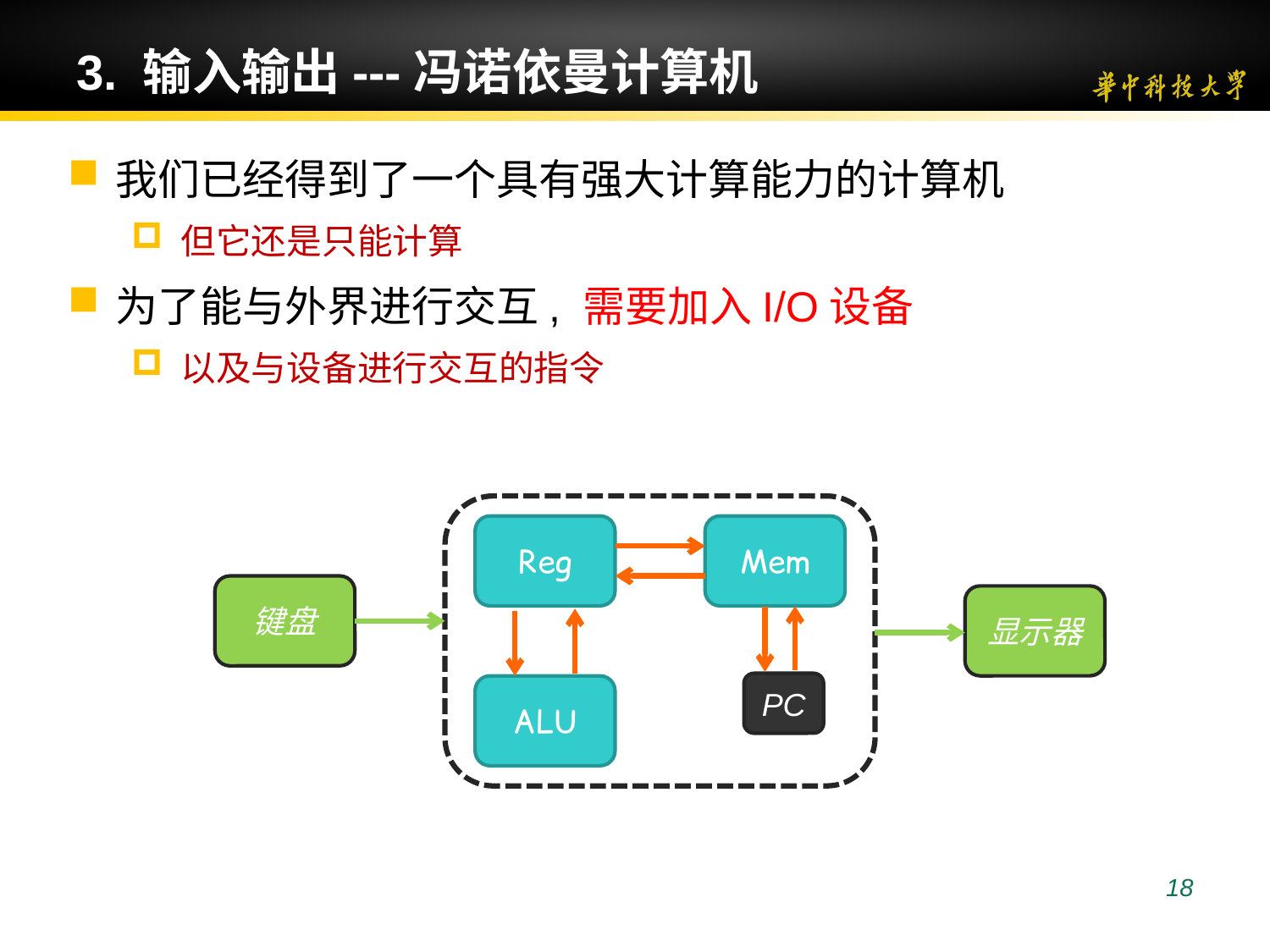

18
# 3. 输入输出---冯诺依曼计算机
我们已经得到了一个具有强大计算能力的计算机
但它还是只能计算
为了能与外界进行交互, 需要加入I/O设备
以及与设备进行交互的指令

Reg
Mem
ALU
键盘
显示器
PC